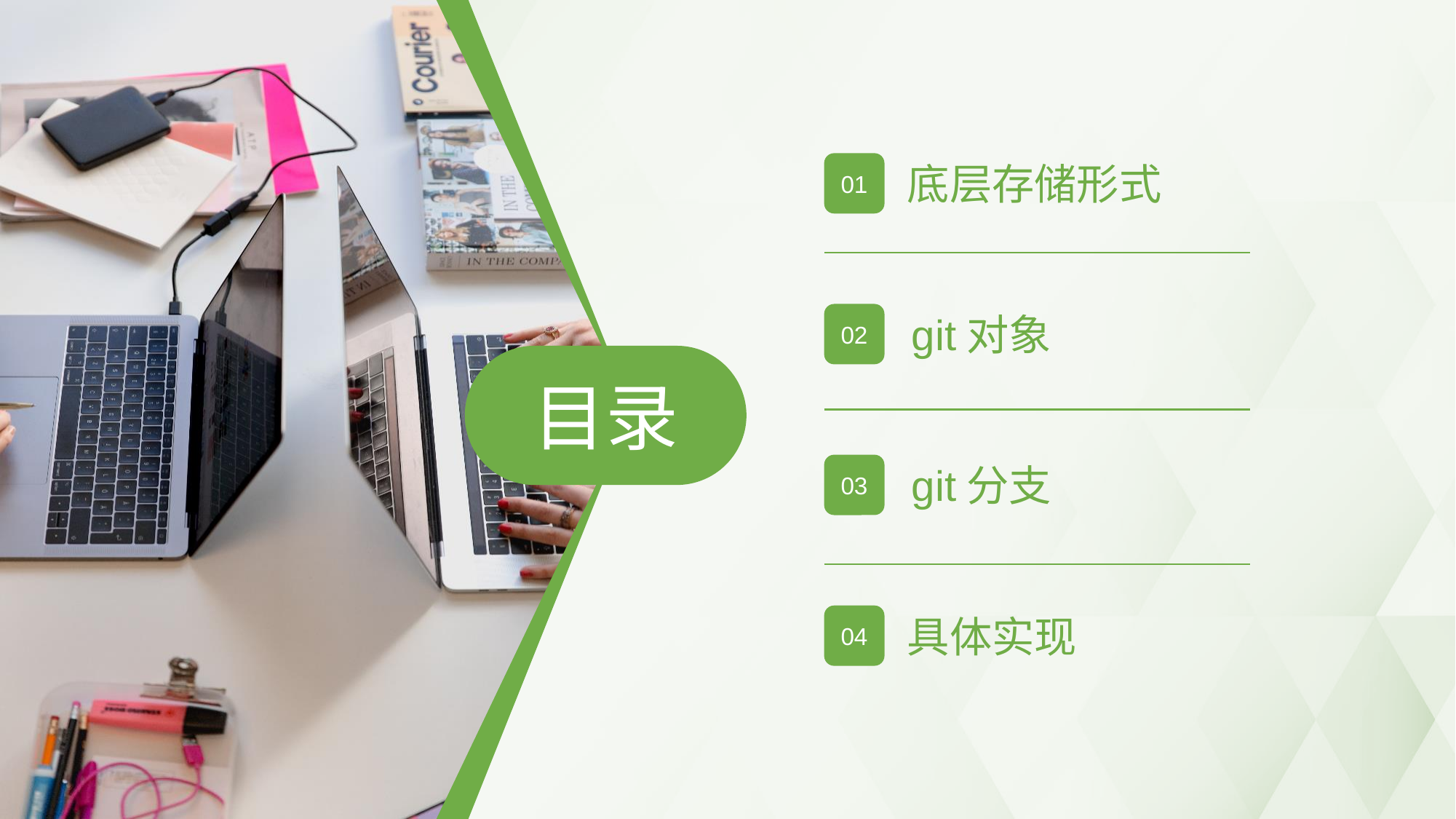

01
底层存储形式
02
git对象
目录
03
git分支
04
具体实现